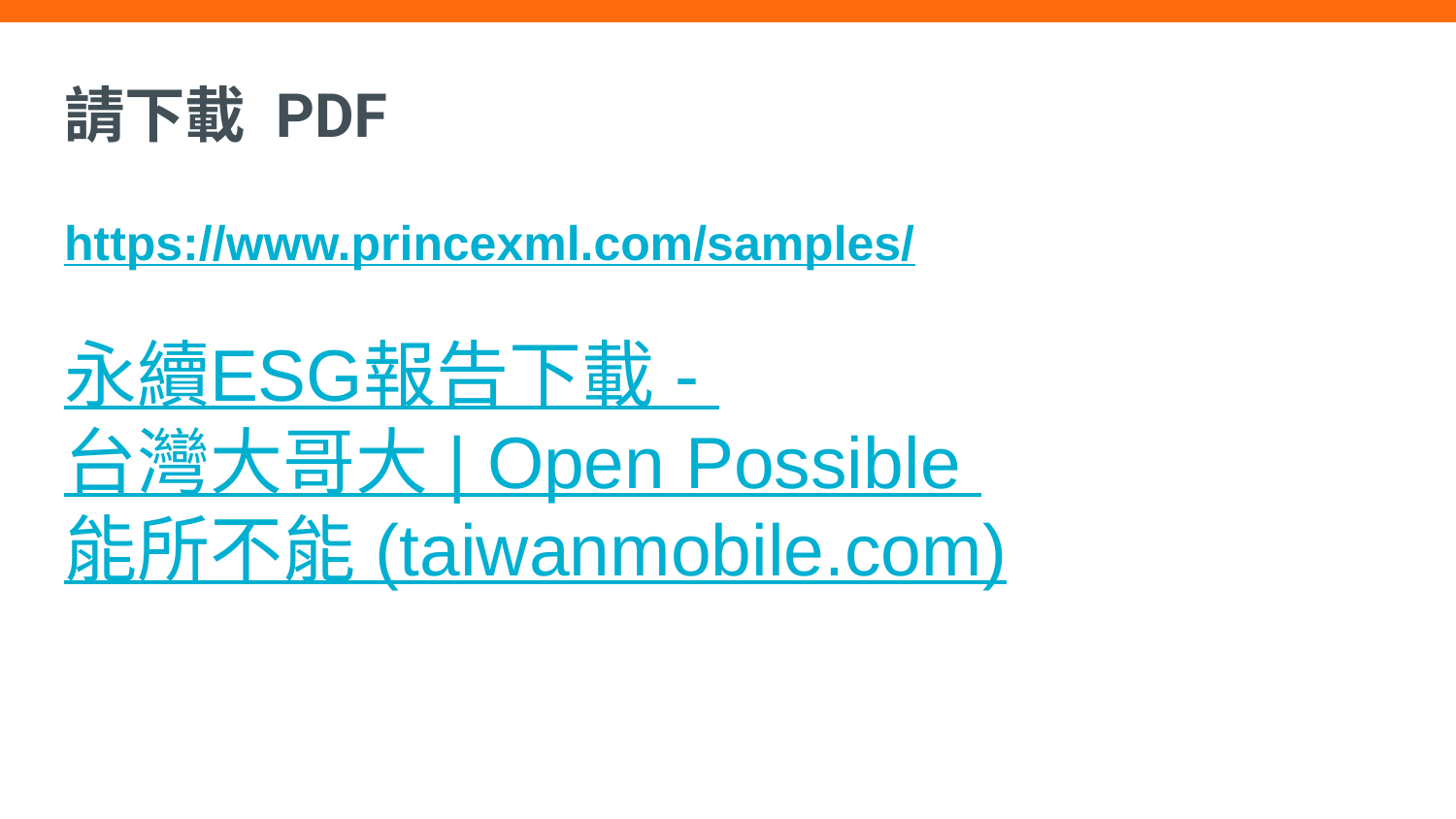

# 請下載 PDF
https://www.princexml.com/samples/

永續ESG報告下載 - 台灣大哥大 | Open Possible 能所不能 (taiwanmobile.com)